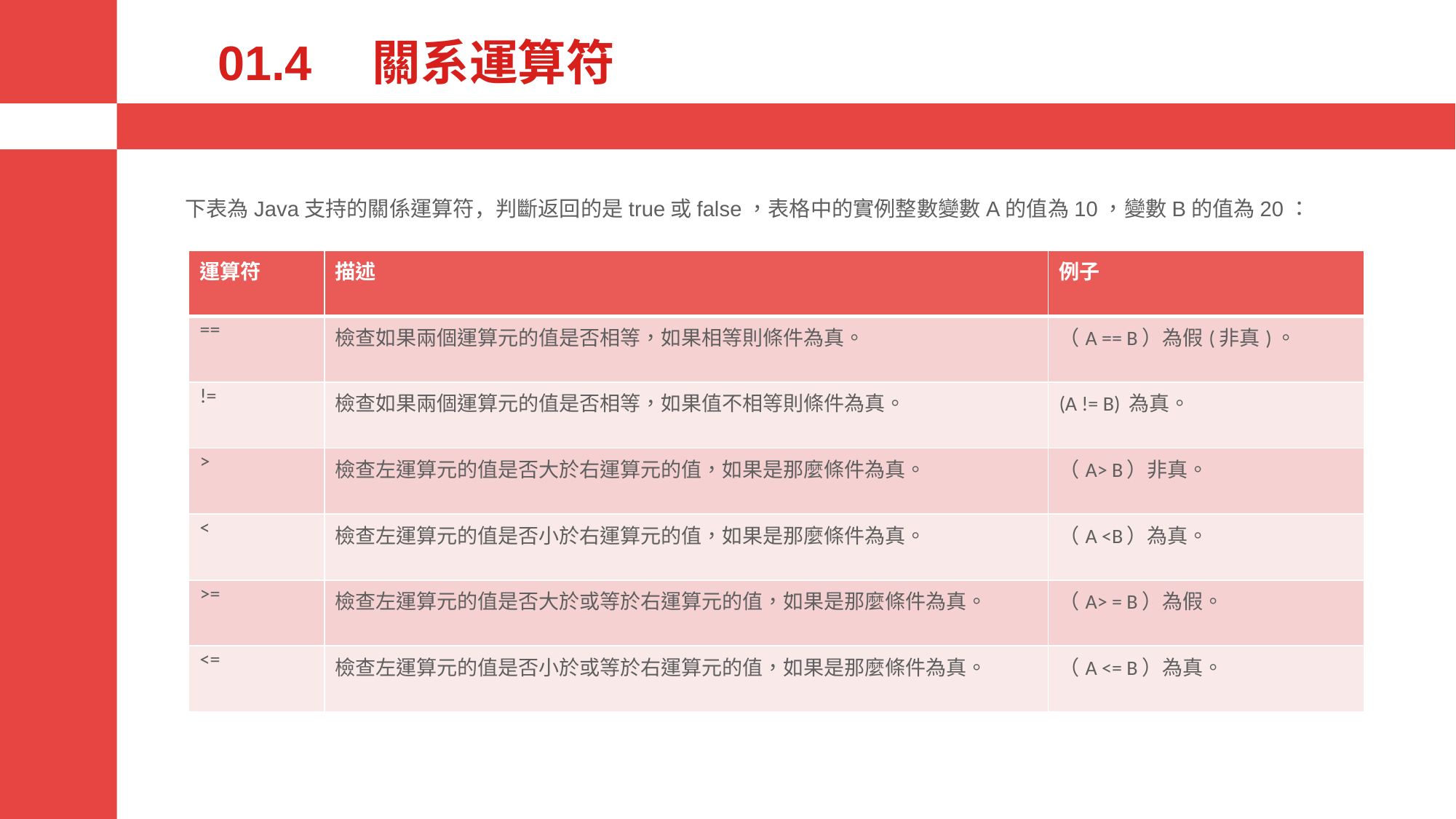

# 01.4　關系運算符
下表為Java支持的關係運算符，判斷返回的是true或false，表格中的實例整數變數A的值為10，變數B的值為20：
| 運算符 | 描述 | 例子 |
| --- | --- | --- |
| == | 檢查如果兩個運算元的值是否相等，如果相等則條件為真。 | （A == B）為假(非真)。 |
| != | 檢查如果兩個運算元的值是否相等，如果值不相等則條件為真。 | (A != B) 為真。 |
| > | 檢查左運算元的值是否大於右運算元的值，如果是那麼條件為真。 | （A> B）非真。 |
| < | 檢查左運算元的值是否小於右運算元的值，如果是那麼條件為真。 | （A <B）為真。 |
| >= | 檢查左運算元的值是否大於或等於右運算元的值，如果是那麼條件為真。 | （A> = B）為假。 |
| <= | 檢查左運算元的值是否小於或等於右運算元的值，如果是那麼條件為真。 | （A <= B）為真。 |